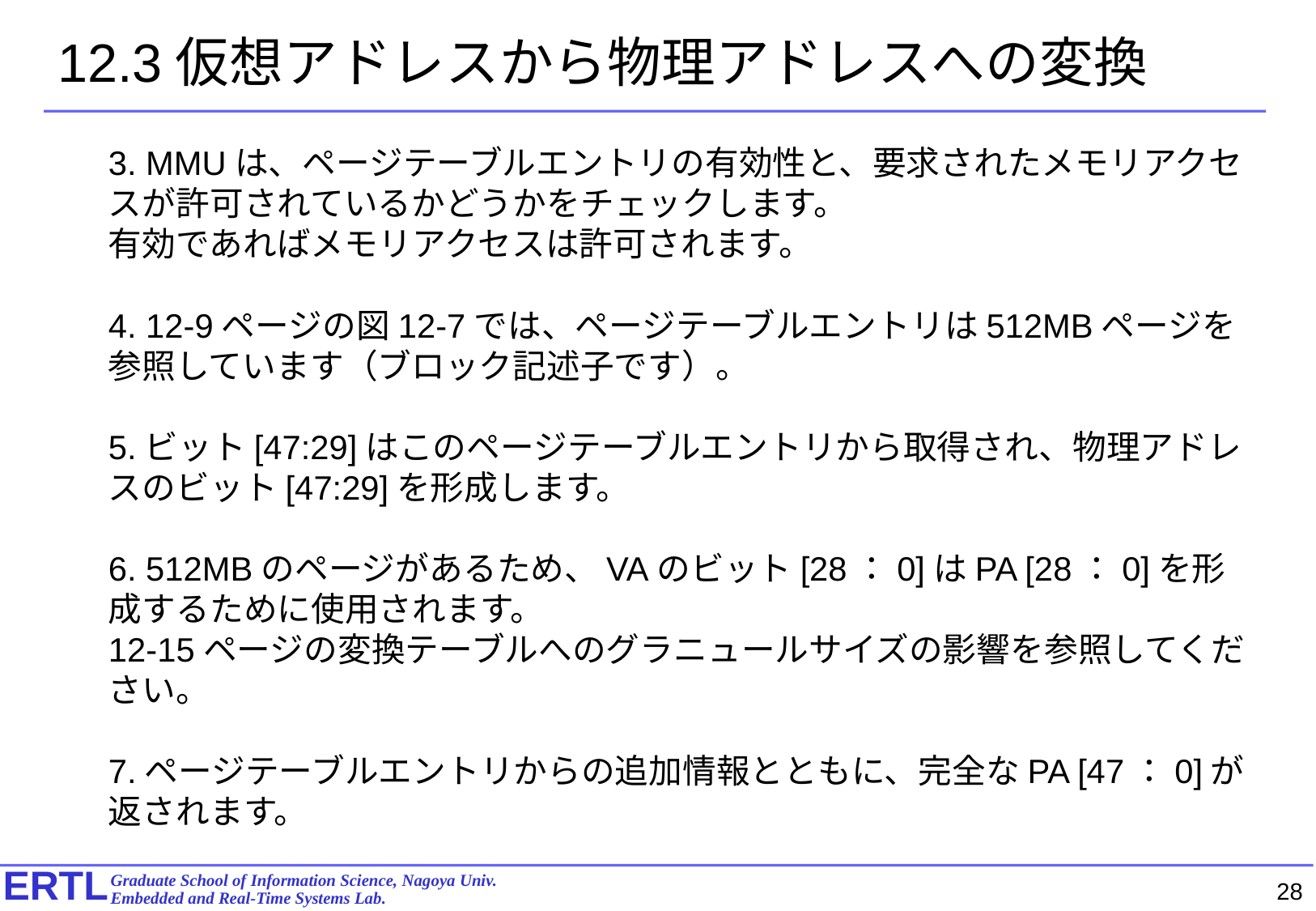

# 12.3仮想アドレスから物理アドレスへの変換
3. MMUは、ページテーブルエントリの有効性と、要求されたメモリアクセスが許可されているかどうかをチェックします。
有効であればメモリアクセスは許可されます。
4. 12-9ページの図12-7では、ページテーブルエントリは512MBページを参照しています（ブロック記述子です）。
5.ビット[47:29]はこのページテーブルエントリから取得され、物理アドレスのビット[47:29]を形成します。
6. 512MBのページがあるため、VAのビット[28：0]はPA [28：0]を形成するために使用されます。
12-15ページの変換テーブルへのグラニュールサイズの影響を参照してください。
7.ページテーブルエントリからの追加情報とともに、完全なPA [47：0]が返されます。
28